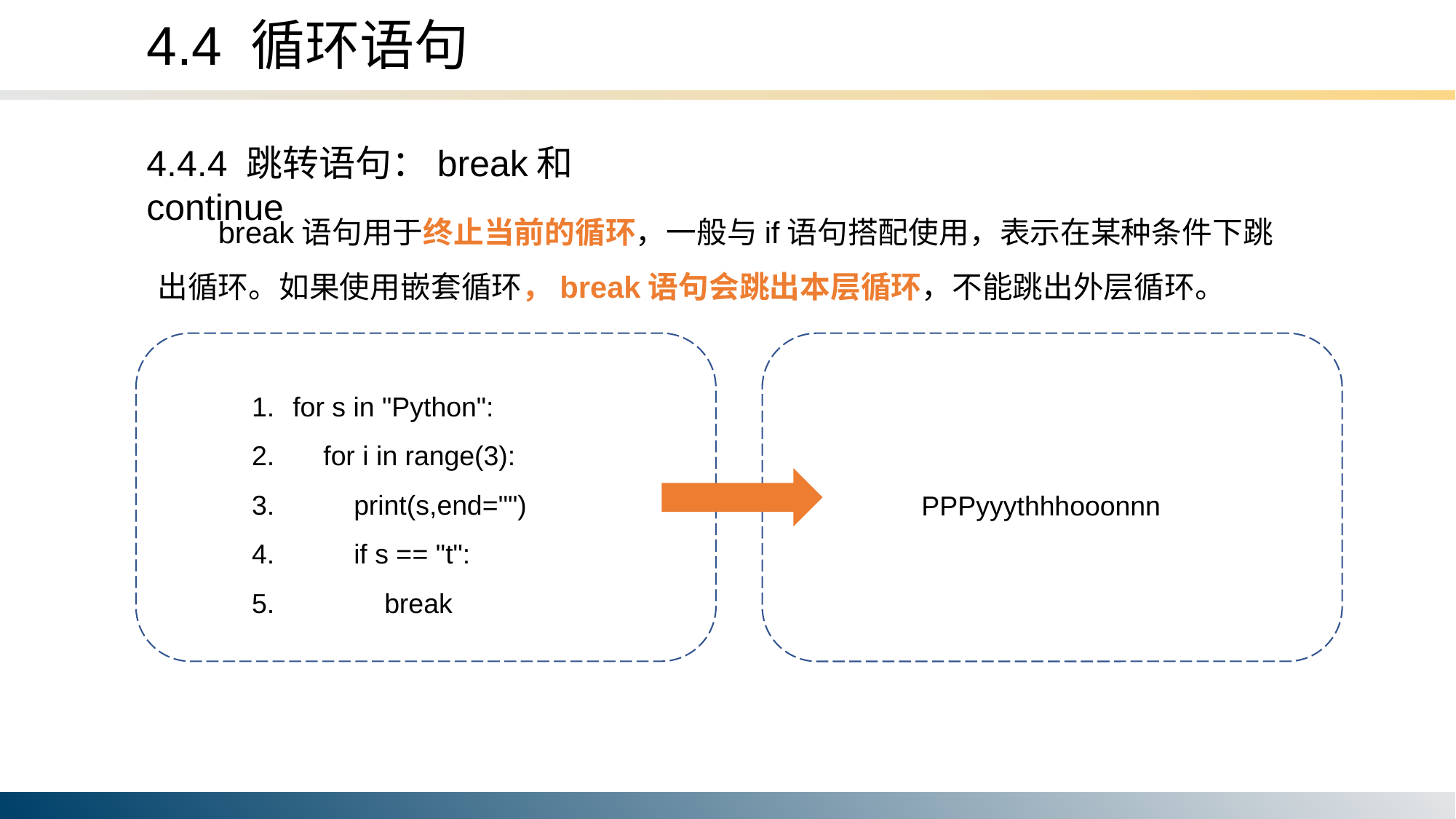

4.4 循环语句
4.4.4 跳转语句：break和continue
break语句用于终止当前的循环，一般与if语句搭配使用，表示在某种条件下跳出循环。如果使用嵌套循环，break语句会跳出本层循环，不能跳出外层循环。

for s in "Python":
    for i in range(3):
        print(s,end="")
        if s == "t":
            break
PPPyyythhhooonnn